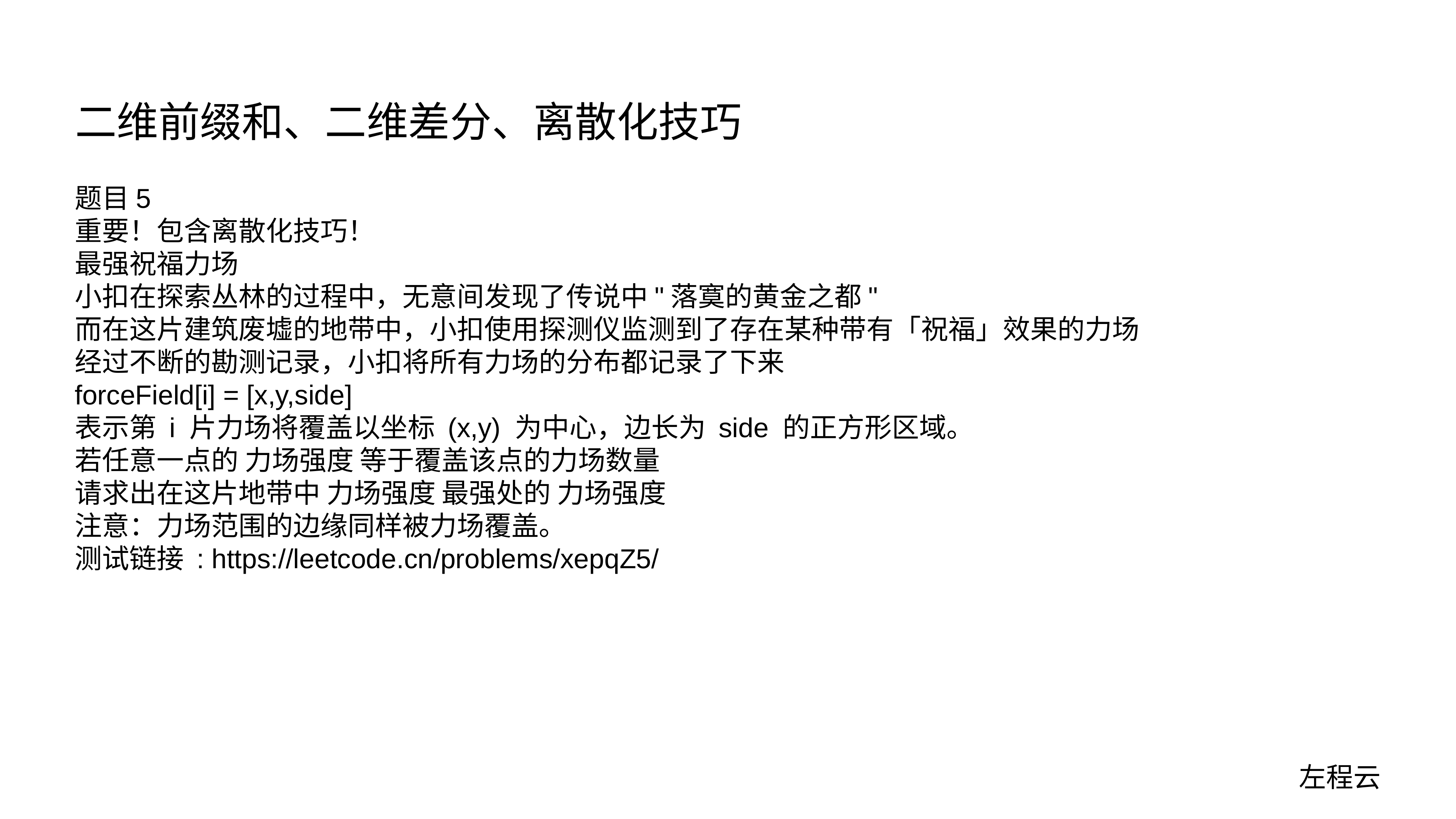

# 二维前缀和、二维差分、离散化技巧
题目5
重要！包含离散化技巧！
最强祝福力场
小扣在探索丛林的过程中，无意间发现了传说中"落寞的黄金之都"
而在这片建筑废墟的地带中，小扣使用探测仪监测到了存在某种带有「祝福」效果的力场
经过不断的勘测记录，小扣将所有力场的分布都记录了下来
forceField[i] = [x,y,side]
表示第 i 片力场将覆盖以坐标 (x,y) 为中心，边长为 side 的正方形区域。
若任意一点的 力场强度 等于覆盖该点的力场数量
请求出在这片地带中 力场强度 最强处的 力场强度
注意：力场范围的边缘同样被力场覆盖。
测试链接 : https://leetcode.cn/problems/xepqZ5/
左程云